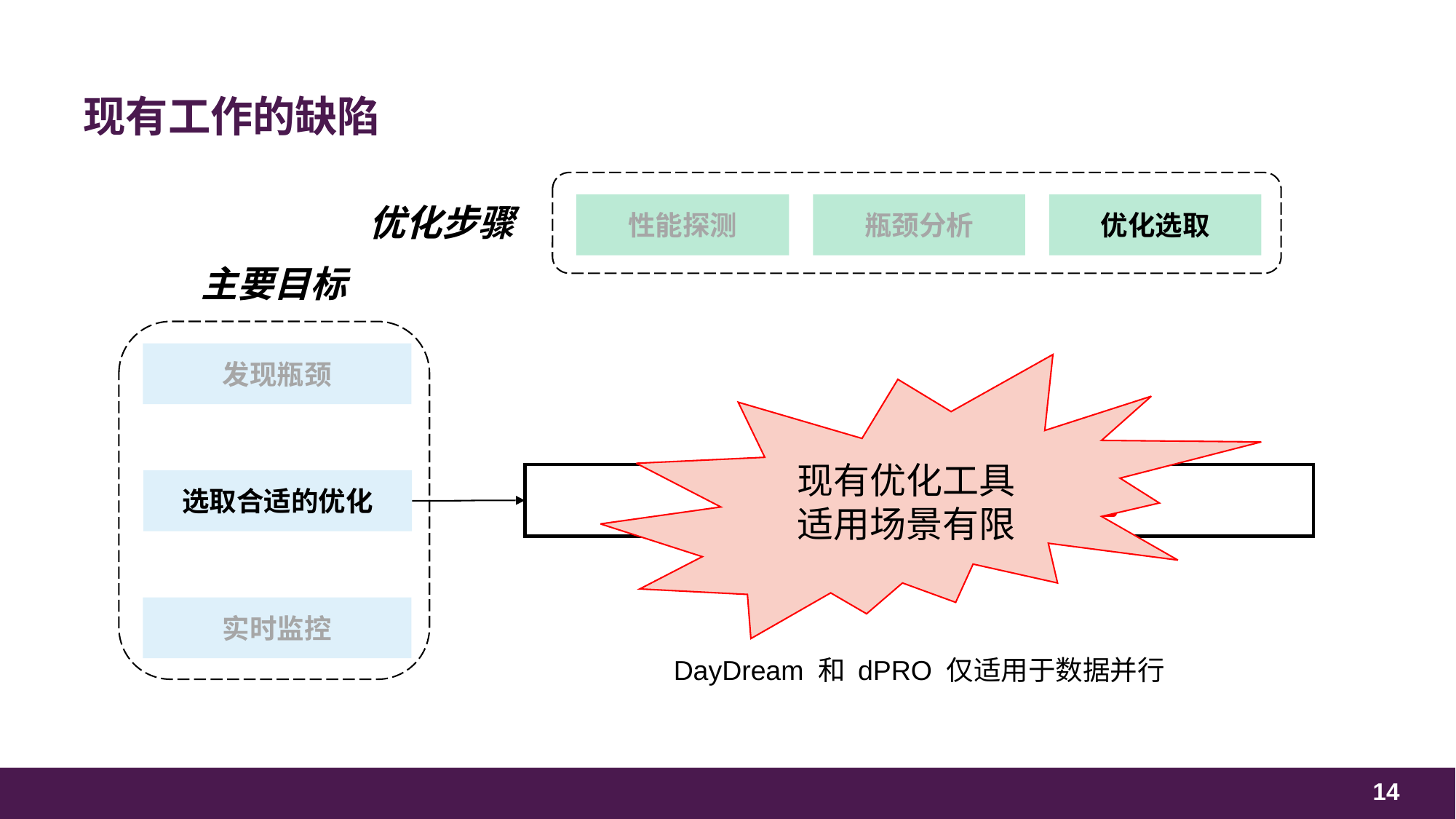

# 现有工作的缺陷

优化步骤
性能探测
瓶颈分析
优化选取
主要目标

发现瓶颈
现有优化工具
适用场景有限
指导用户选择有效的优化
选取合适的优化
实时监控
DayDream 和 dPRO 仅适用于数据并行

14